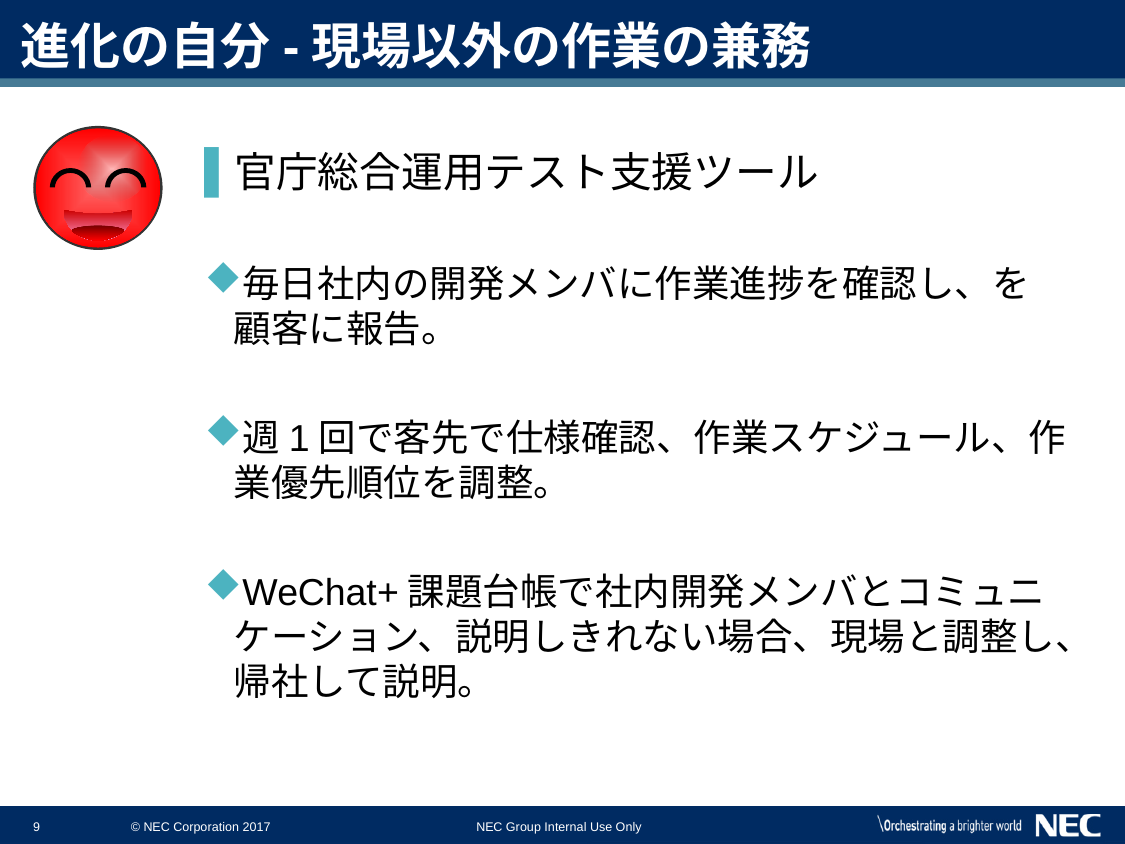

# 進化の自分-現場以外の作業の兼務

官庁総合運用テスト支援ツール

毎日社内の開発メンバに作業進捗を確認し、を顧客に報告。

週1回で客先で仕様確認、作業スケジュール、作業優先順位を調整。

WeChat+課題台帳で社内開発メンバとコミュニケーション、説明しきれない場合、現場と調整し、帰社して説明。